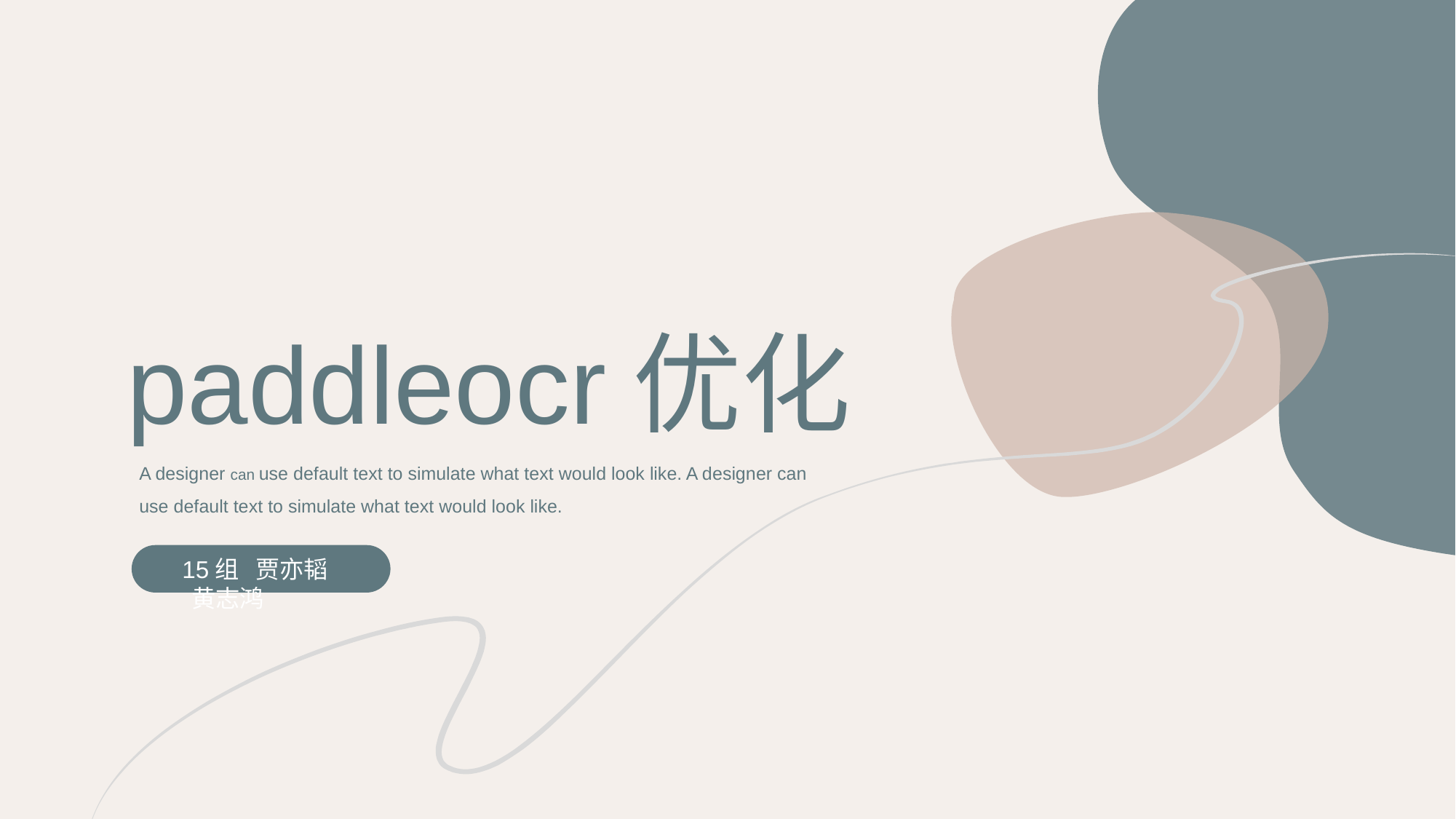

paddleocr优化
A designer can use default text to simulate what text would look like. A designer can use default text to simulate what text would look like.

15组   贾亦韬 黄志鸿